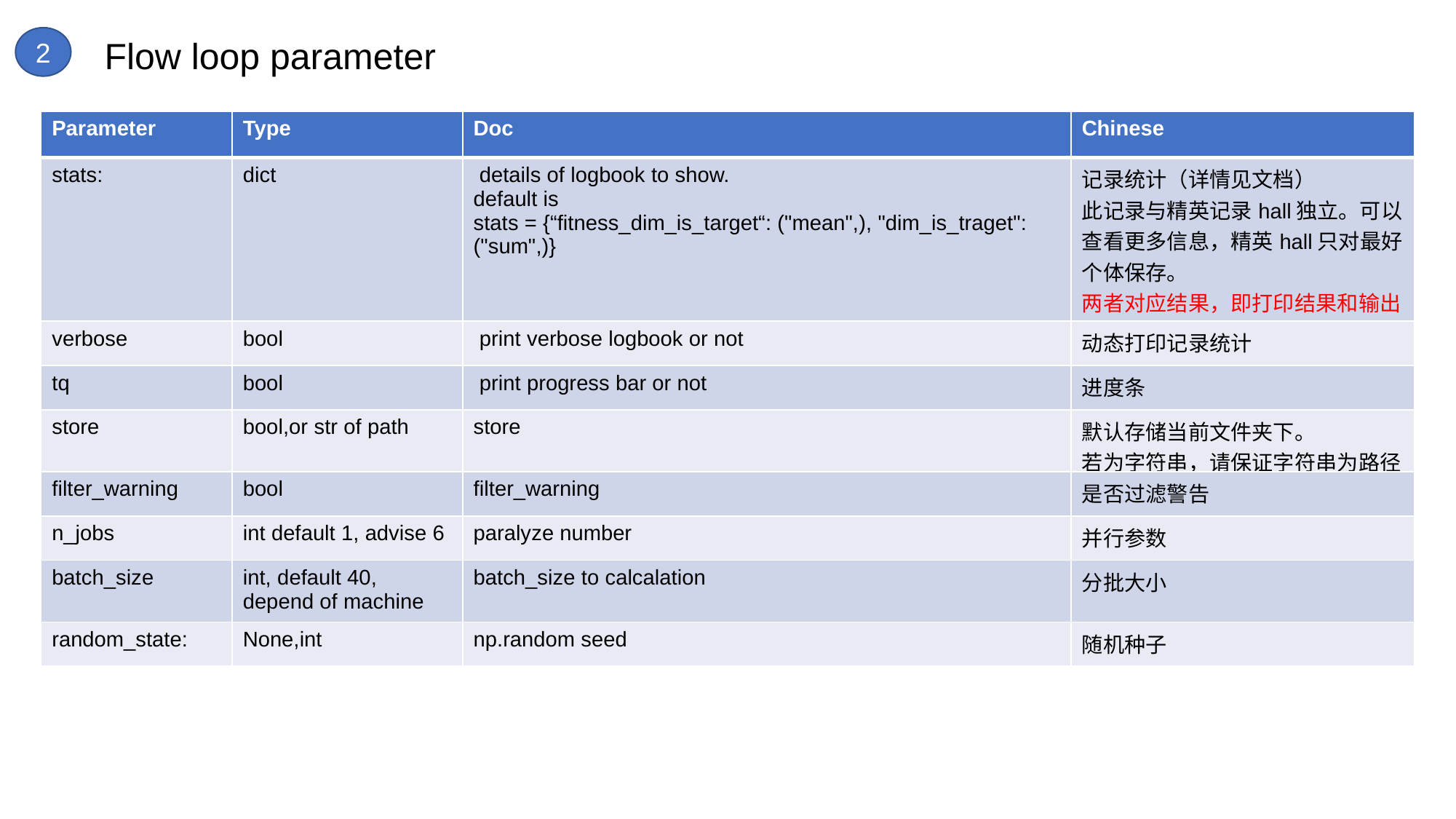

2
Flow loop parameter
| Parameter | Type | Doc | Chinese |
| --- | --- | --- | --- |
| stats: | dict | details of logbook to show. default is stats = {“fitness\_dim\_is\_target“: ("mean",), "dim\_is\_traget": ("sum",)} | 记录统计（详情见文档） 此记录与精英记录hall独立。可以查看更多信息，精英hall只对最好个体保存。 两者对应结果，即打印结果和输出结果可能为不同信息。 |
| verbose | bool | print verbose logbook or not | 动态打印记录统计 |
| tq | bool | print progress bar or not | 进度条 |
| store | bool,or str of path | store | 默认存储当前文件夹下。 若为字符串，请保证字符串为路径 |
| filter\_warning | bool | filter\_warning | 是否过滤警告 |
| n\_jobs | int default 1, advise 6 | paralyze number | 并行参数 |
| batch\_size | int, default 40, depend of machine | batch\_size to calcalation | 分批大小 |
| random\_state: | None,int | np.random seed | 随机种子 |